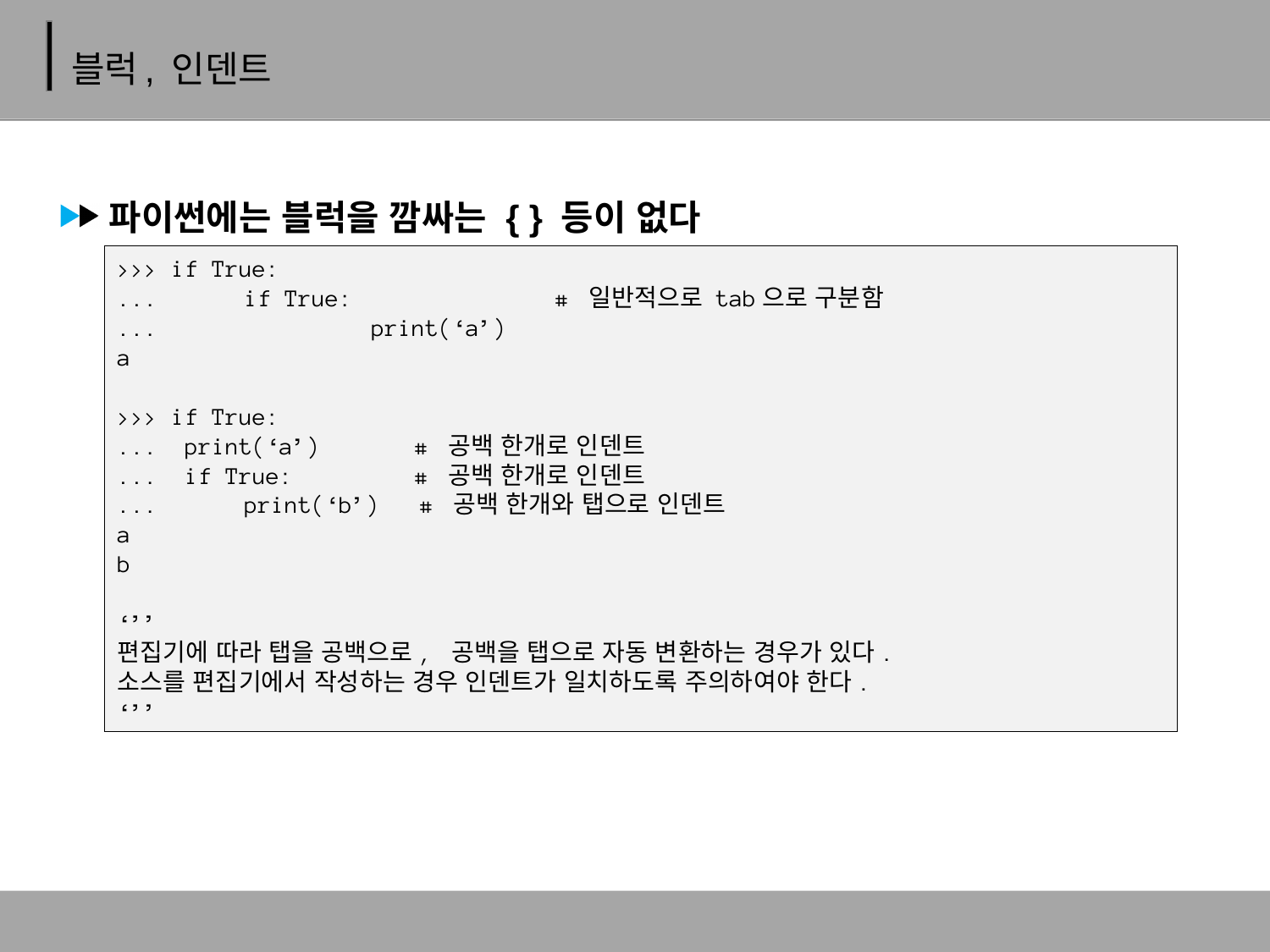

# 블럭, 인덴트
파이썬에는 블럭을 깜싸는 { } 등이 없다

>>> if True:
... 	if True:               # 일반적으로 tab으로 구분함
... 		print(‘a’)
a

>>> if True:
...  print(‘a’)       # 공백 한개로 인덴트
...  if True:         # 공백 한개로 인덴트
...  	print(‘b’)   # 공백 한개와 탭으로 인덴트
a
b

‘’’
편집기에 따라 탭을 공백으로, 공백을 탭으로 자동 변환하는 경우가 있다.
소스를 편집기에서 작성하는 경우 인덴트가 일치하도록 주의하여야 한다.
‘’’